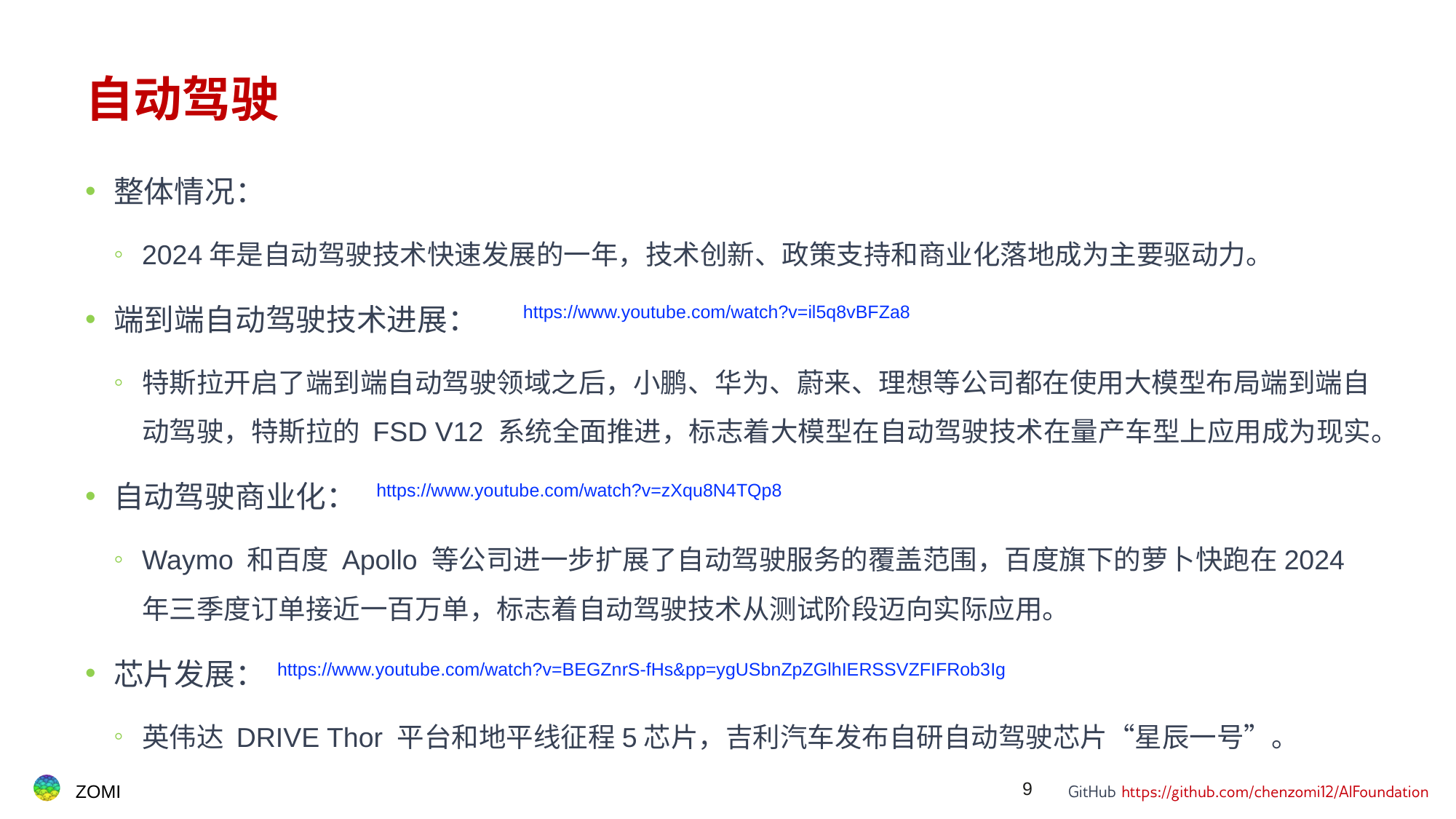

# 自动驾驶
整体情况：
2024年是自动驾驶技术快速发展的一年，技术创新、政策支持和商业化落地成为主要驱动力。
端到端自动驾驶技术进展：
特斯拉开启了端到端自动驾驶领域之后，小鹏、华为、蔚来、理想等公司都在使用大模型布局端到端自动驾驶，特斯拉的 FSD V12 系统全面推进，标志着大模型在自动驾驶技术在量产车型上应用成为现实。
自动驾驶商业化：
Waymo 和百度 Apollo 等公司进一步扩展了自动驾驶服务的覆盖范围，百度旗下的萝卜快跑在2024年三季度订单接近一百万单，标志着自动驾驶技术从测试阶段迈向实际应用。
芯片发展：
英伟达 DRIVE Thor 平台和地平线征程5芯片，吉利汽车发布自研自动驾驶芯片“星辰一号”。
https://www.youtube.com/watch?v=il5q8vBFZa8
https://www.youtube.com/watch?v=zXqu8N4TQp8
https://www.youtube.com/watch?v=BEGZnrS-fHs&pp=ygUSbnZpZGlhIERSSVZFIFRob3Ig